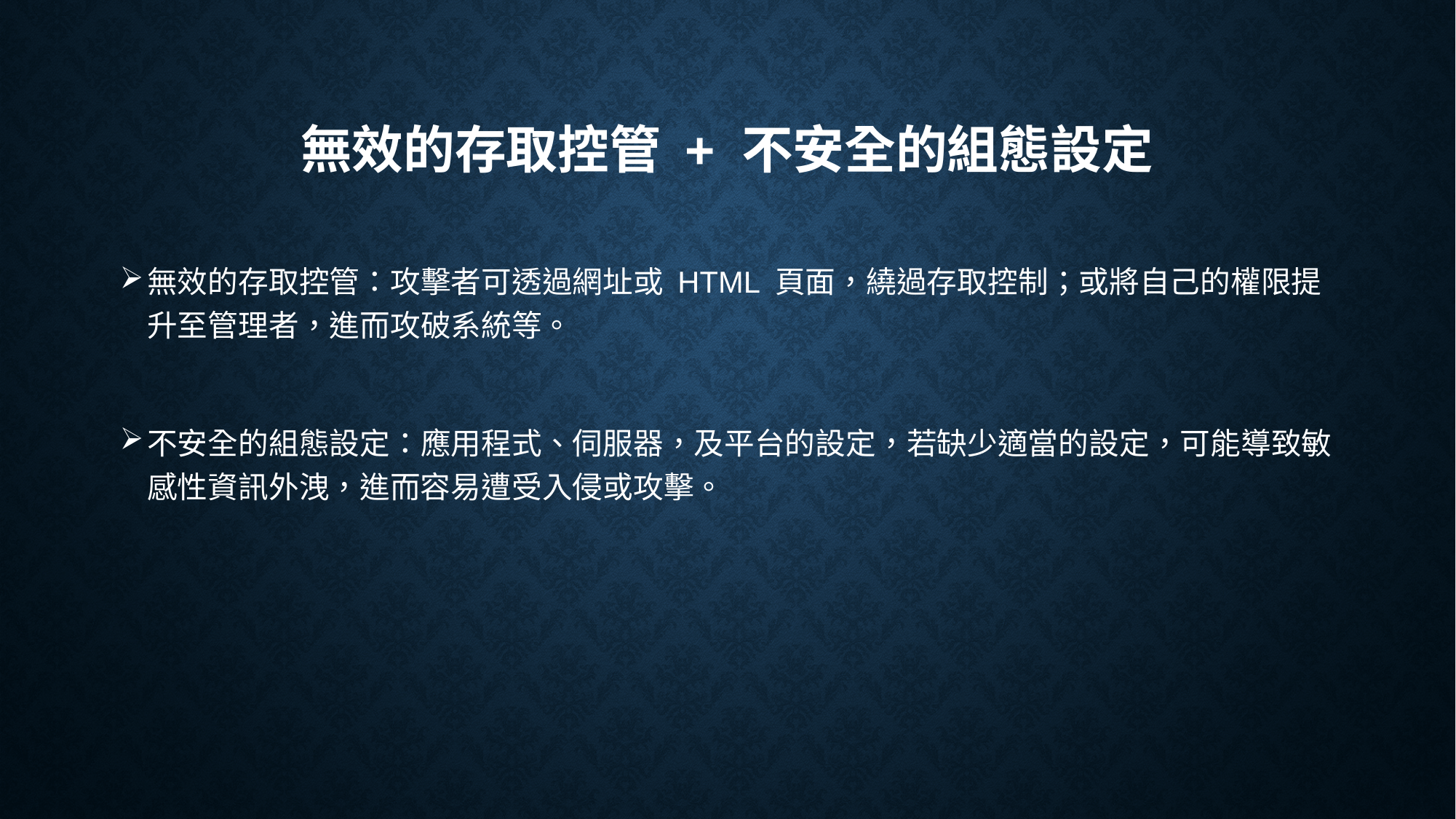

# 無效的存取控管 + 不安全的組態設定
無效的存取控管：攻擊者可透過網址或 HTML 頁面，繞過存取控制；或將自己的權限提升至管理者，進而攻破系統等。

不安全的組態設定：應用程式、伺服器，及平台的設定，若缺少適當的設定，可能導致敏感性資訊外洩，進而容易遭受入侵或攻擊。